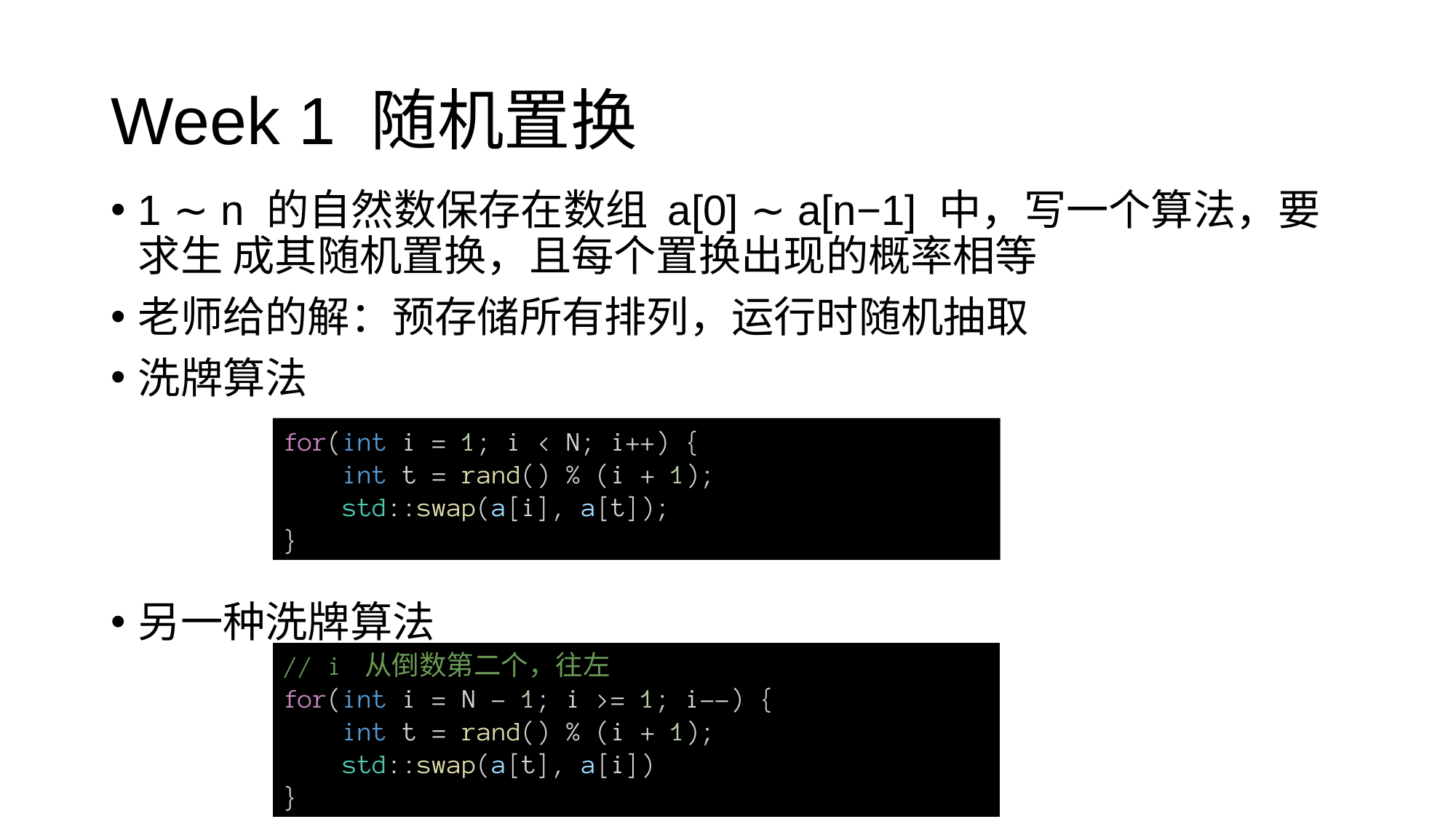

# Week 1 随机置换
1 ∼ n 的自然数保存在数组 a[0] ∼ a[n−1] 中，写一个算法，要求生 成其随机置换，且每个置换出现的概率相等
老师给的解：预存储所有排列，运行时随机抽取
洗牌算法

另一种洗牌算法

for(int i = 1; i < N; i++) {
    int t = rand() % (i + 1);
    std::swap(a[i], a[t]);
}
// i 从倒数第二个，往左
for(int i = N - 1; i >= 1; i--) {
    int t = rand() % (i + 1);
    std::swap(a[t], a[i])
}